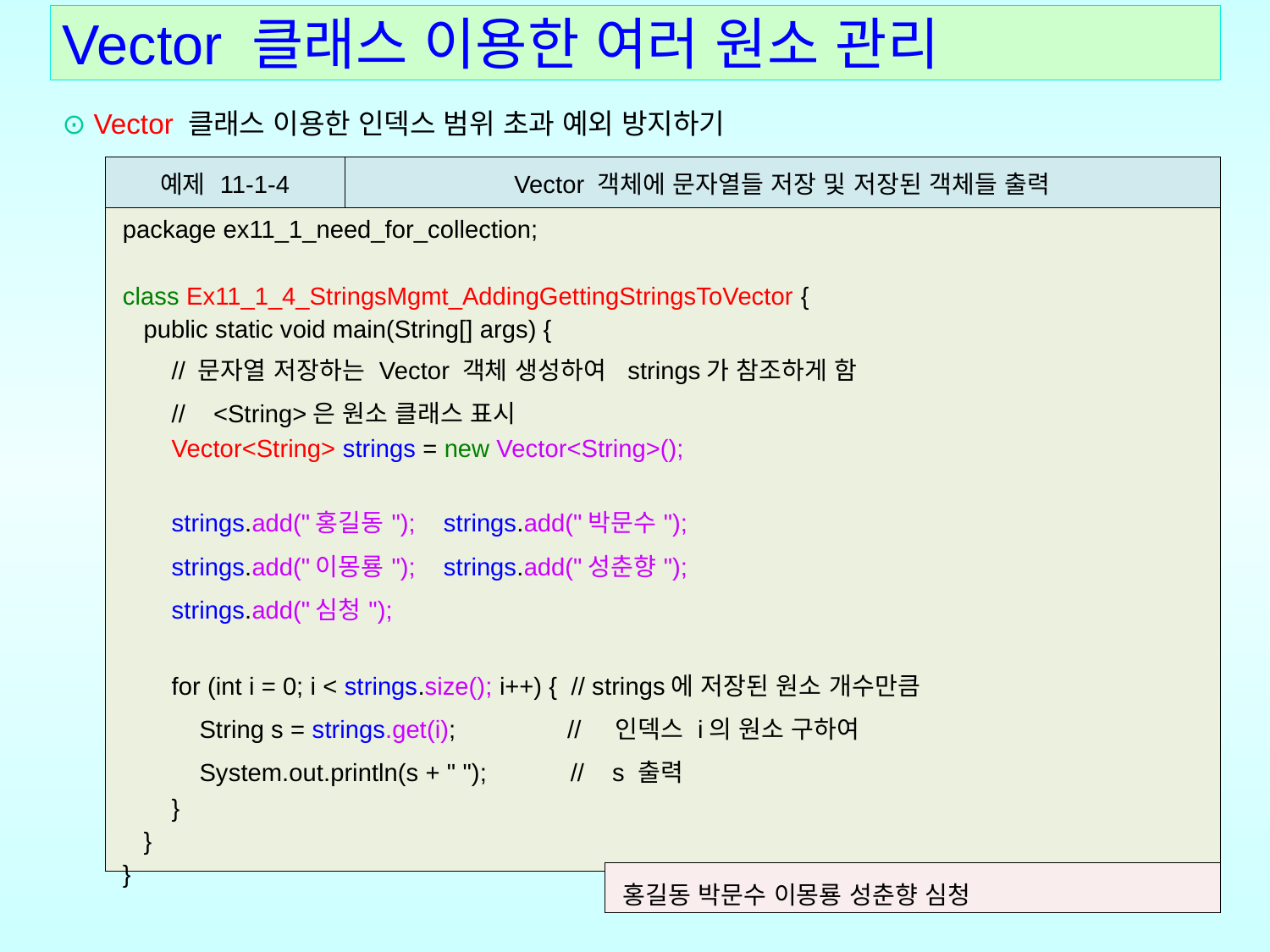

# Vector 클래스 이용한 여러 원소 관리
⊙ Vector 클래스 이용한 인덱스 범위 초과 예외 방지하기
| 예제 11-1-4 | Vector 객체에 문자열들 저장 및 저장된 객체들 출력 |
| --- | --- |
| package ex11\_1\_need\_for\_collection; class Ex11\_1\_4\_StringsMgmt\_AddingGettingStringsToVector { public static void main(String[] args) { // 문자열 저장하는 Vector 객체 생성하여 strings가 참조하게 함 // <String>은 원소 클래스 표시 Vector<String> strings = new Vector<String>(); strings.add("홍길동"); strings.add("박문수"); strings.add("이몽룡"); strings.add("성춘향"); strings.add("심청"); for (int i = 0; i < strings.size(); i++) { // strings에 저장된 원소 개수만큼 String s = strings.get(i); // 인덱스 i의 원소 구하여 System.out.println(s + " "); // s 출력 } } } |  |
| 홍길동 박문수 이몽룡 성춘향 심청 |
| --- |